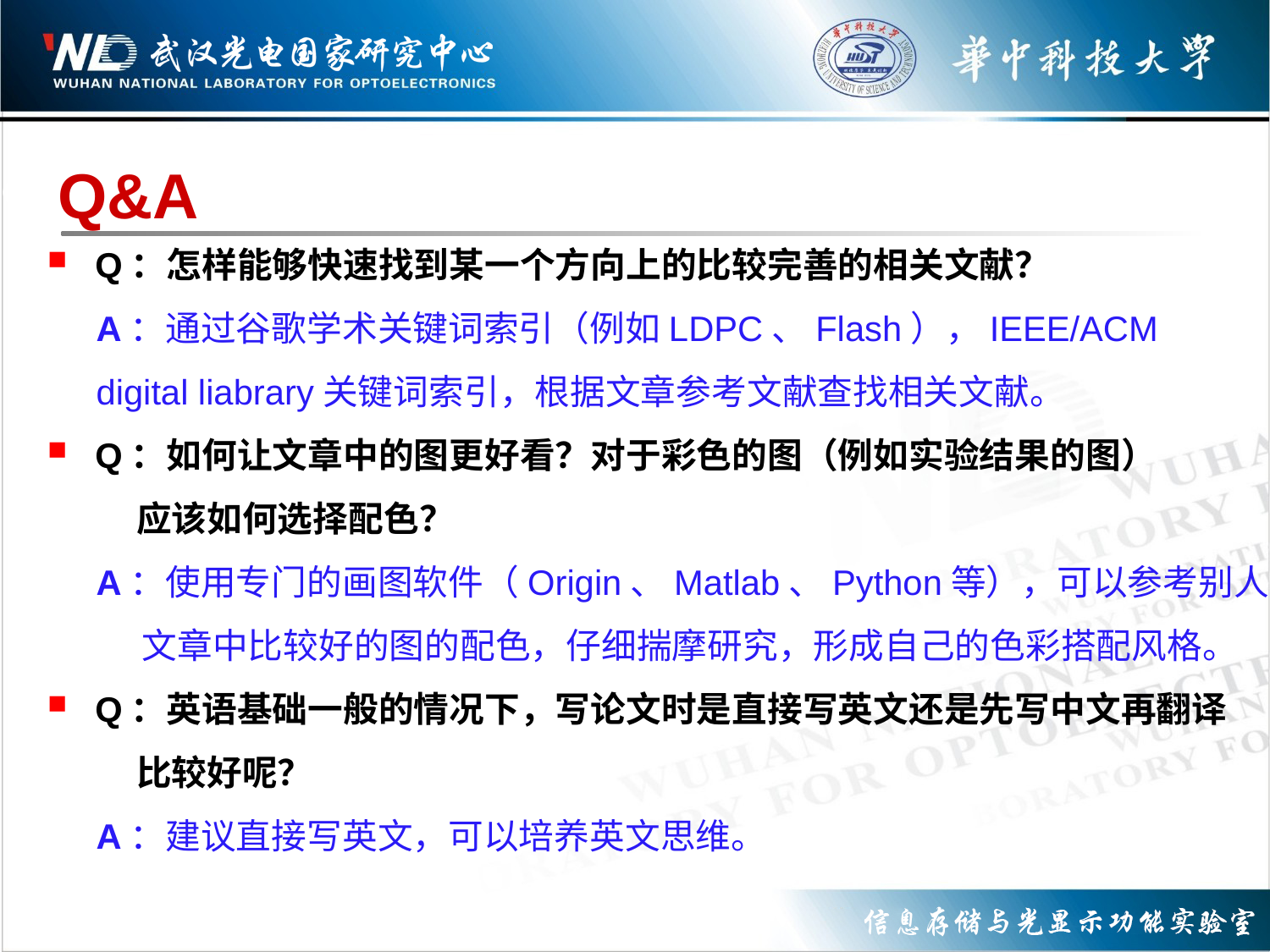

# Q&A

Q：怎样能够快速找到某一个方向上的比较完善的相关文献？
     A：通过谷歌学术关键词索引（例如LDPC、Flash），IEEE/ACM
     digital liabrary关键词索引，根据文章参考文献查找相关文献。
Q：如何让文章中的图更好看？对于彩色的图（例如实验结果的图）
          应该如何选择配色？
     A：使用专门的画图软件（Origin、Matlab、Python等），可以参考别人
           文章中比较好的图的配色，仔细揣摩研究，形成自己的色彩搭配风格。
Q：英语基础一般的情况下，写论文时是直接写英文还是先写中文再翻译
          比较好呢？
     A：建议直接写英文，可以培养英文思维。